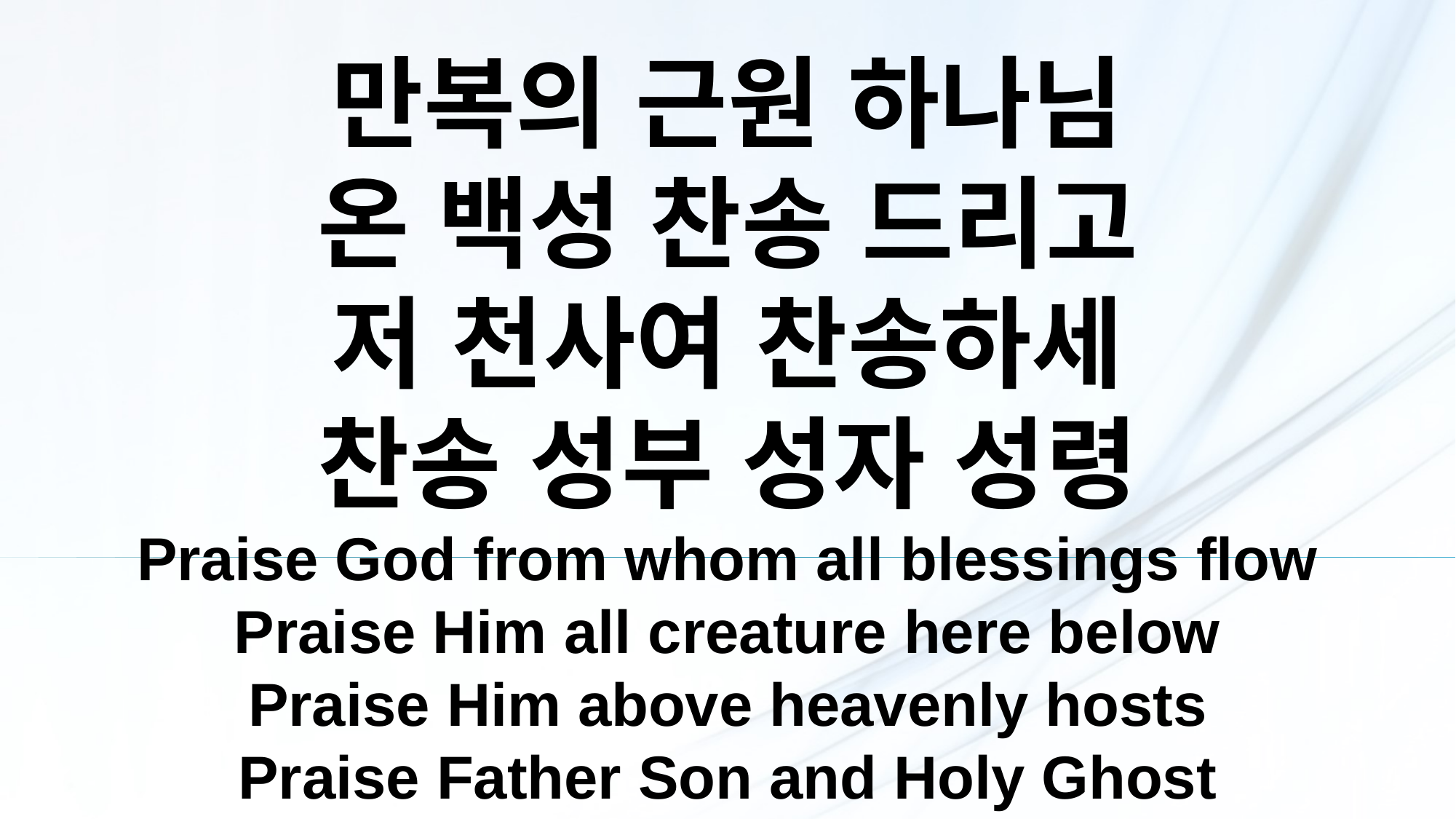

# 만복의 근원 하나님 온 백성 찬송 드리고 저 천사여 찬송하세 찬송 성부 성자 성령 Praise God from whom all blessings flow Praise Him all creature here below Praise Him above heavenly hosts Praise Father Son and Holy Ghost